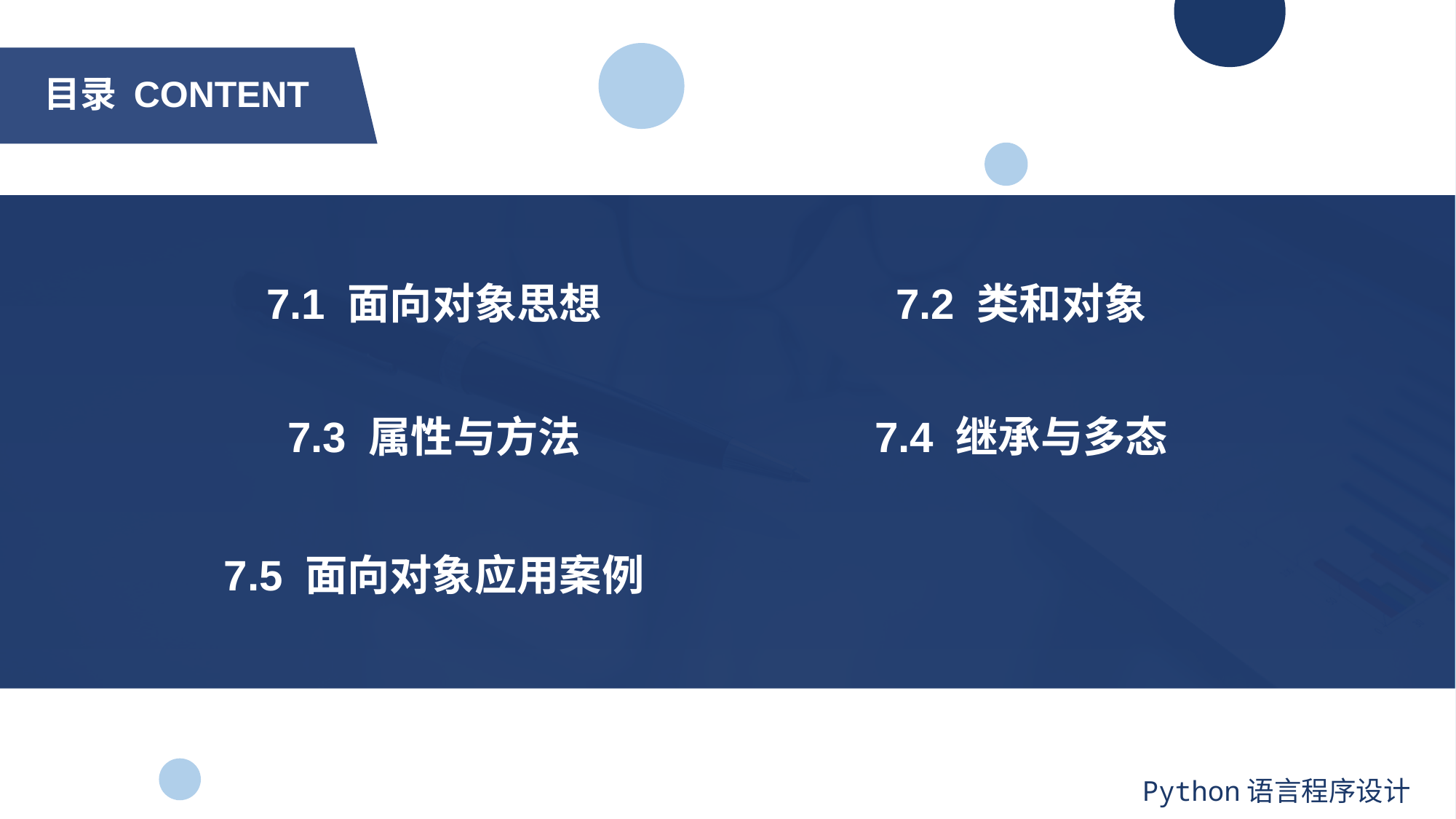

# 目录 CONTENT
7.1 面向对象思想
7.2 类和对象
7.3 属性与方法
7.4 继承与多态
7.5 面向对象应用案例